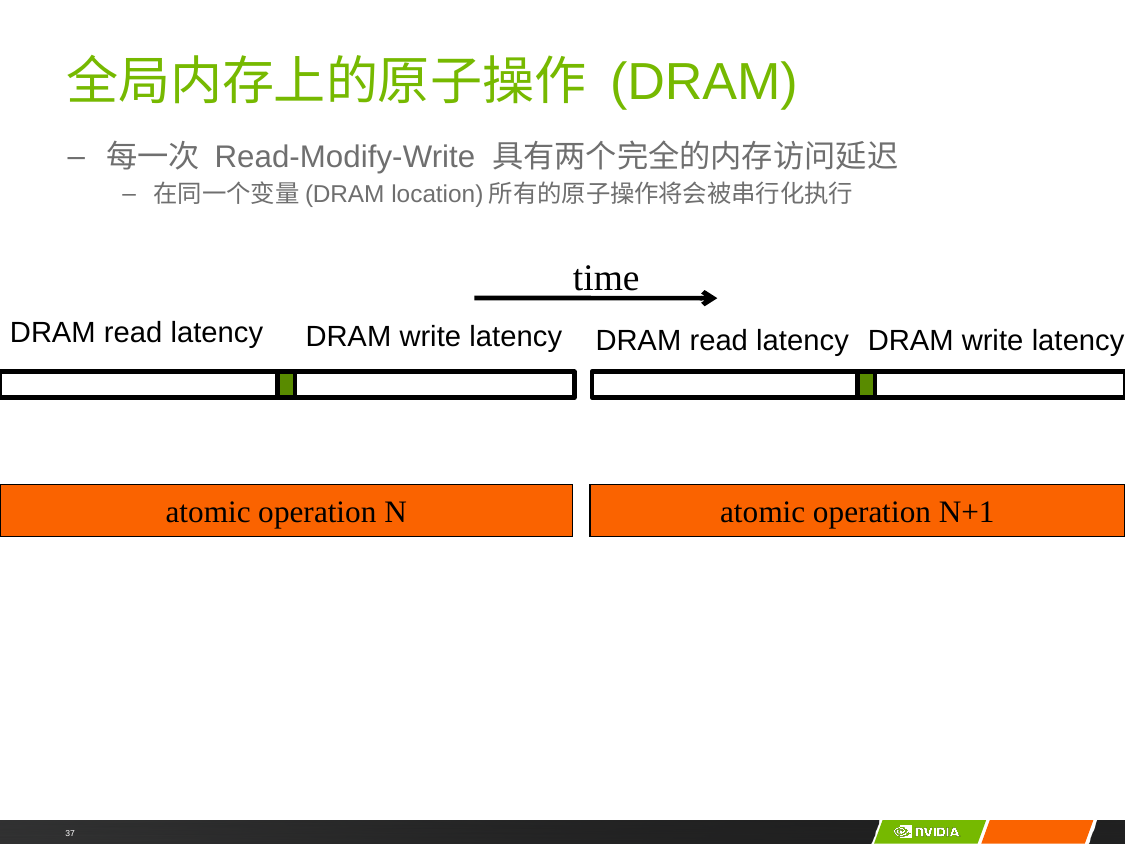

# 全局内存上的原子操作 (DRAM)
每一次 Read-Modify-Write 具有两个完全的内存访问延迟
在同一个变量(DRAM location)所有的原子操作将会被串行化执行
time
 DRAM read latency
 DRAM write latency
 DRAM write latency
 DRAM read latency

atomic operation N
atomic operation N+1